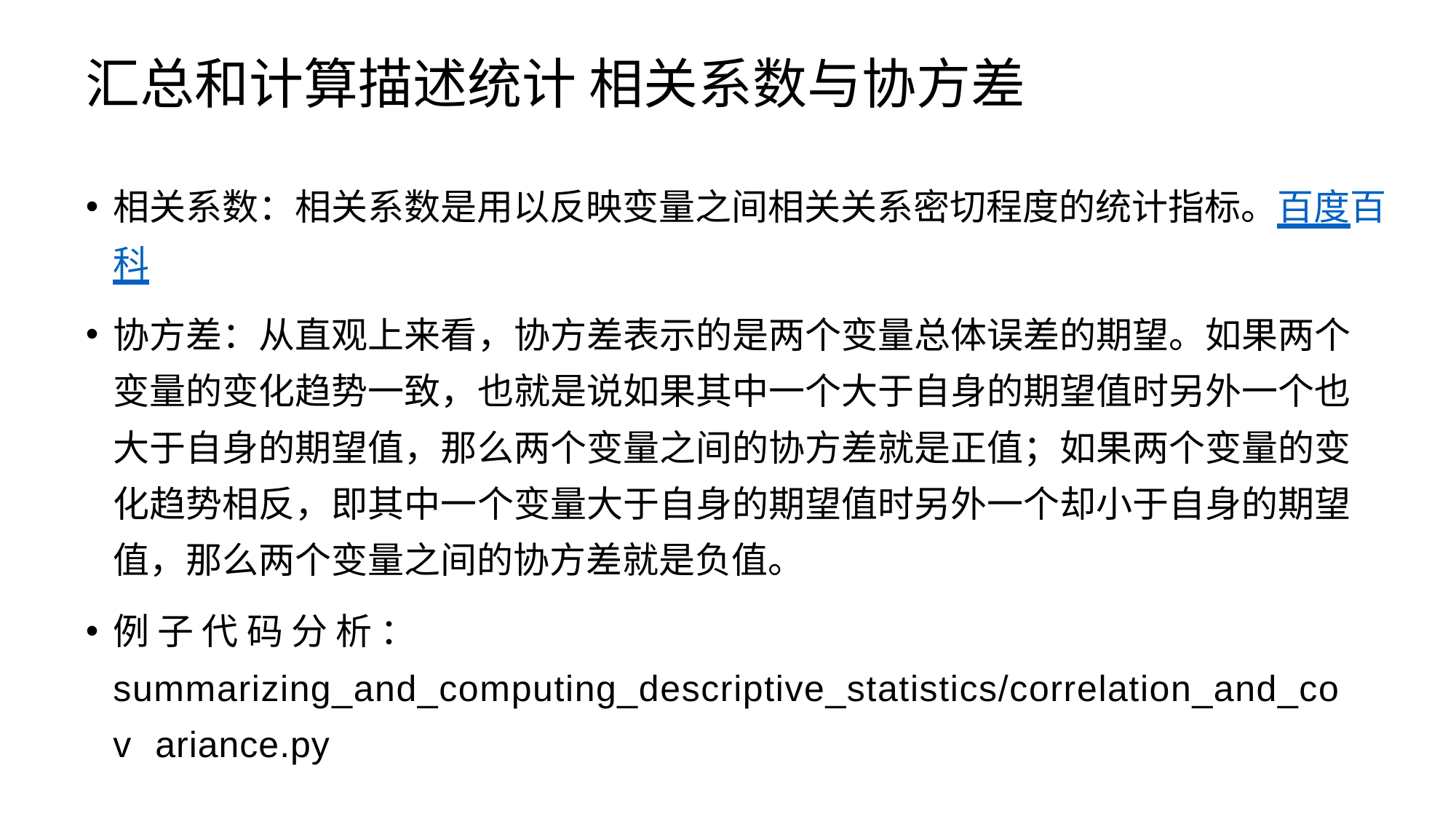

# 汇总和计算描述统计 相关系数与协方差
相关系数：相关系数是用以反映变量之间相关关系密切程度的统计指标。百度百 科
协方差：从直观上来看，协方差表示的是两个变量总体误差的期望。如果两个 变量的变化趋势一致，也就是说如果其中一个大于自身的期望值时另外一个也 大于自身的期望值，那么两个变量之间的协方差就是正值；如果两个变量的变 化趋势相反，即其中一个变量大于自身的期望值时另外一个却小于自身的期望 值，那么两个变量之间的协方差就是负值。
例 子 代 码 分 析 ：  summarizing_and_computing_descriptive_statistics/correlation_and_cov  ariance.py